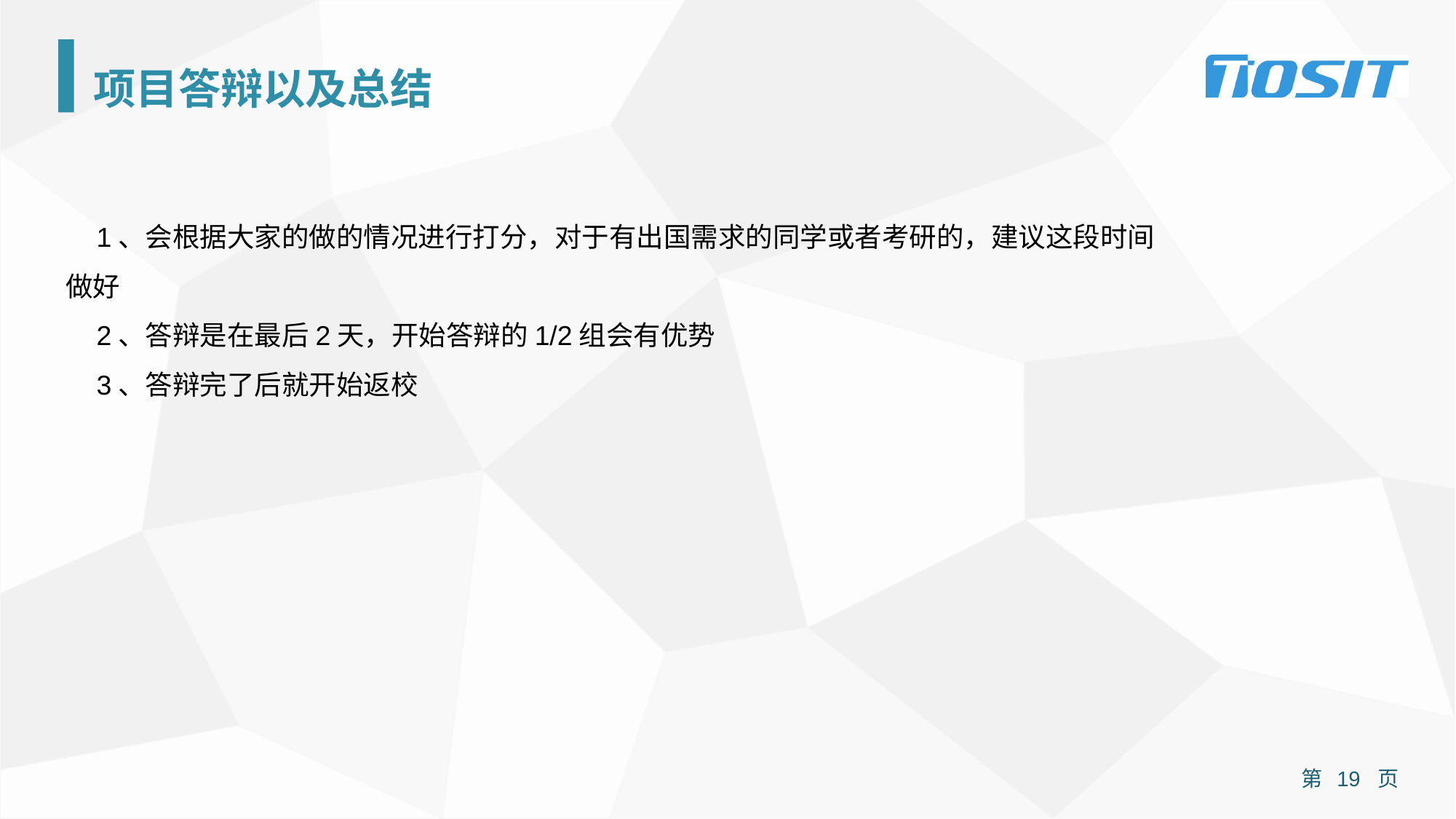

项目答辩以及总结
    1、会根据大家的做的情况进行打分，对于有出国需求的同学或者考研的，建议这段时间做好
    2、答辩是在最后2天，开始答辩的1/2组会有优势
    3、答辩完了后就开始返校